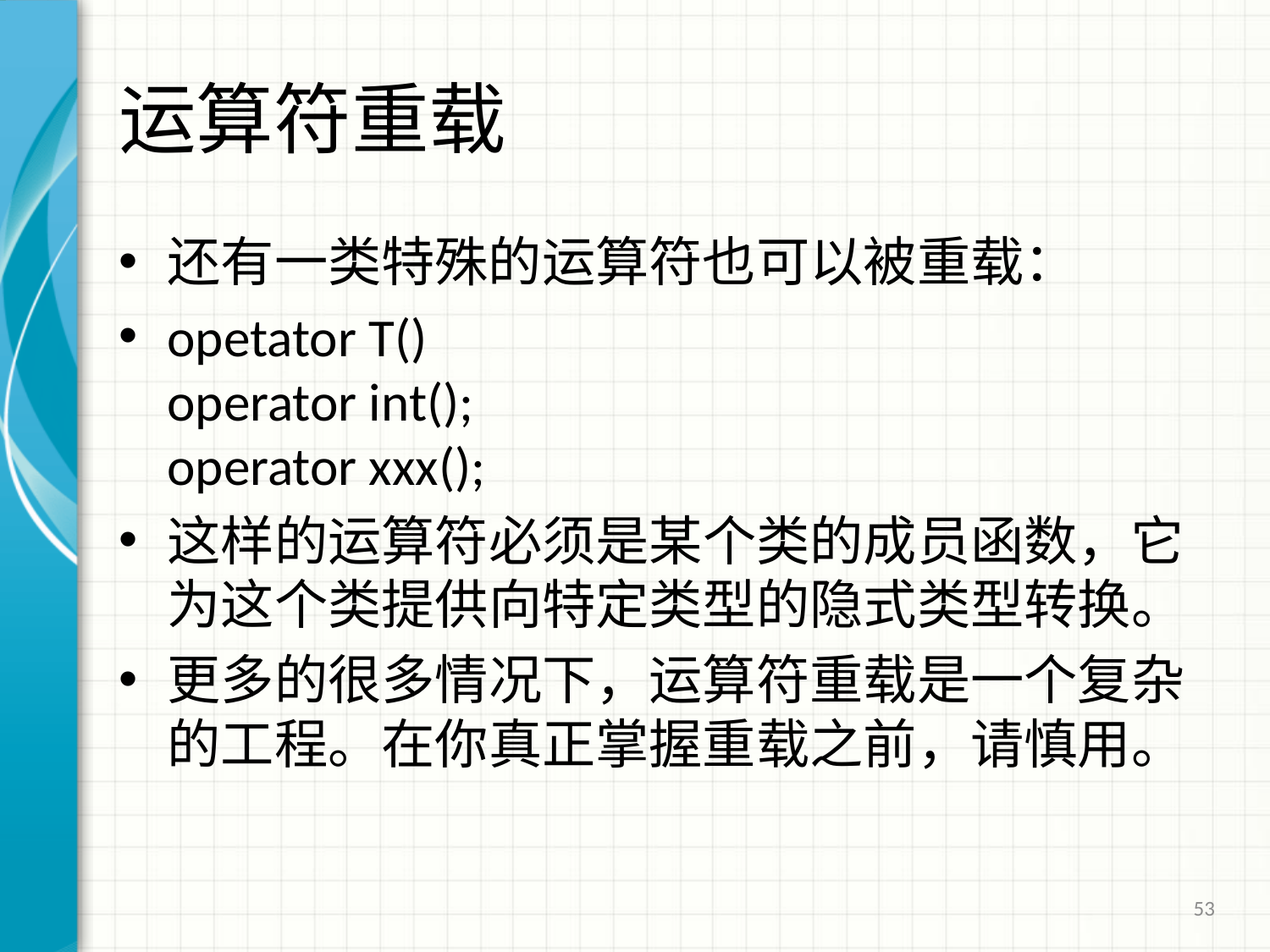

# 运算符重载
还有一类特殊的运算符也可以被重载：
opetator T()
operator int();
operator xxx();
这样的运算符必须是某个类的成员函数，它为这个类提供向特定类型的隐式类型转换。
更多的很多情况下，运算符重载是一个复杂的工程。在你真正掌握重载之前，请慎用。
53